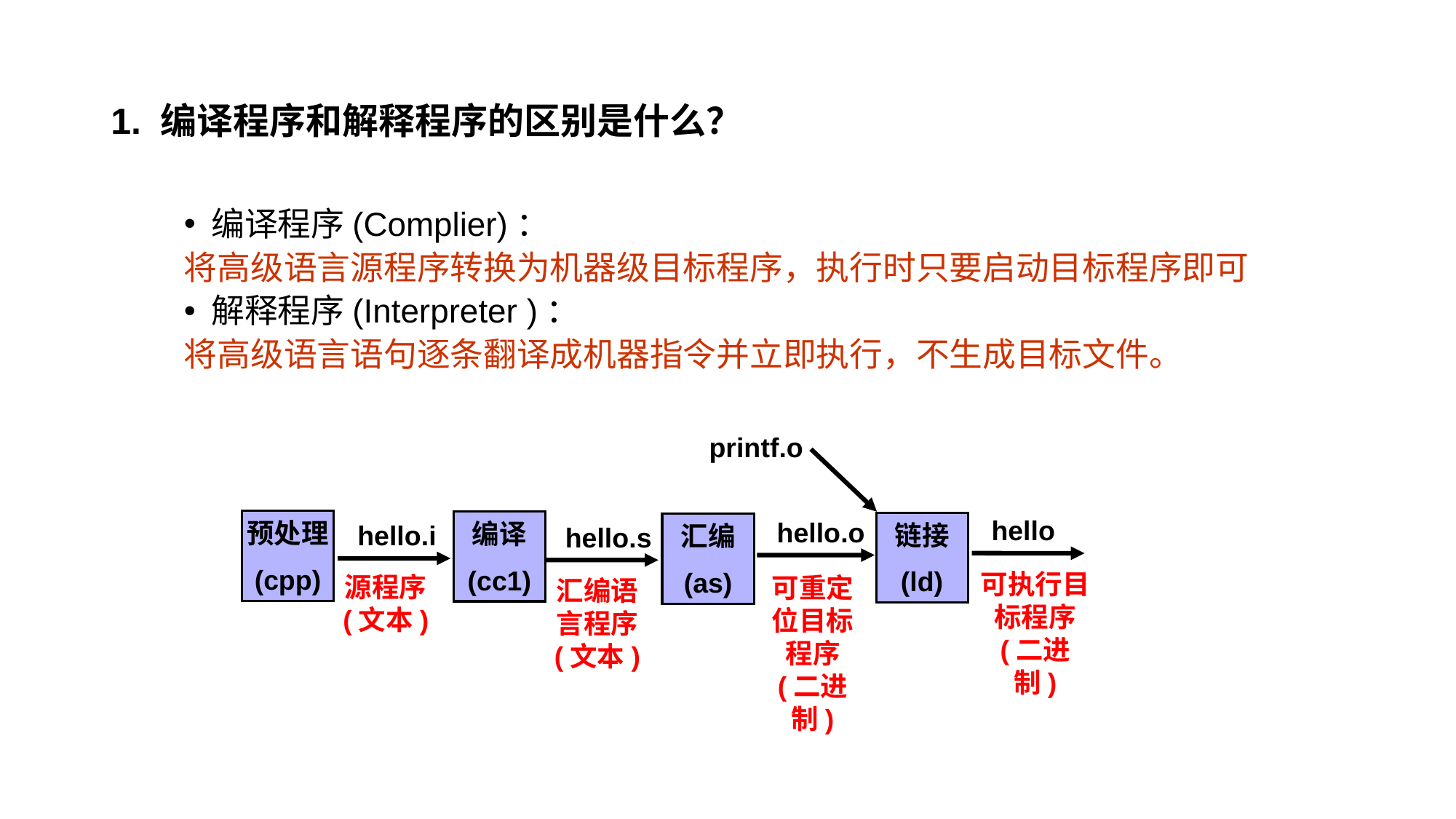

# 1. 编译程序和解释程序的区别是什么？
编译程序(Complier)：
将高级语言源程序转换为机器级目标程序，执行时只要启动目标程序即可
解释程序(Interpreter )：
将高级语言语句逐条翻译成机器指令并立即执行，不生成目标文件。
printf.o

hello

可执行目标程序
(二进制)
hello.o

可重定位目标程序
(二进制)
预处理
(cpp)
编译
(cc1)
链接
(ld)
hello.i

源程序
(文本)
汇编
(as)
hello.s

汇编语言程序
(文本)